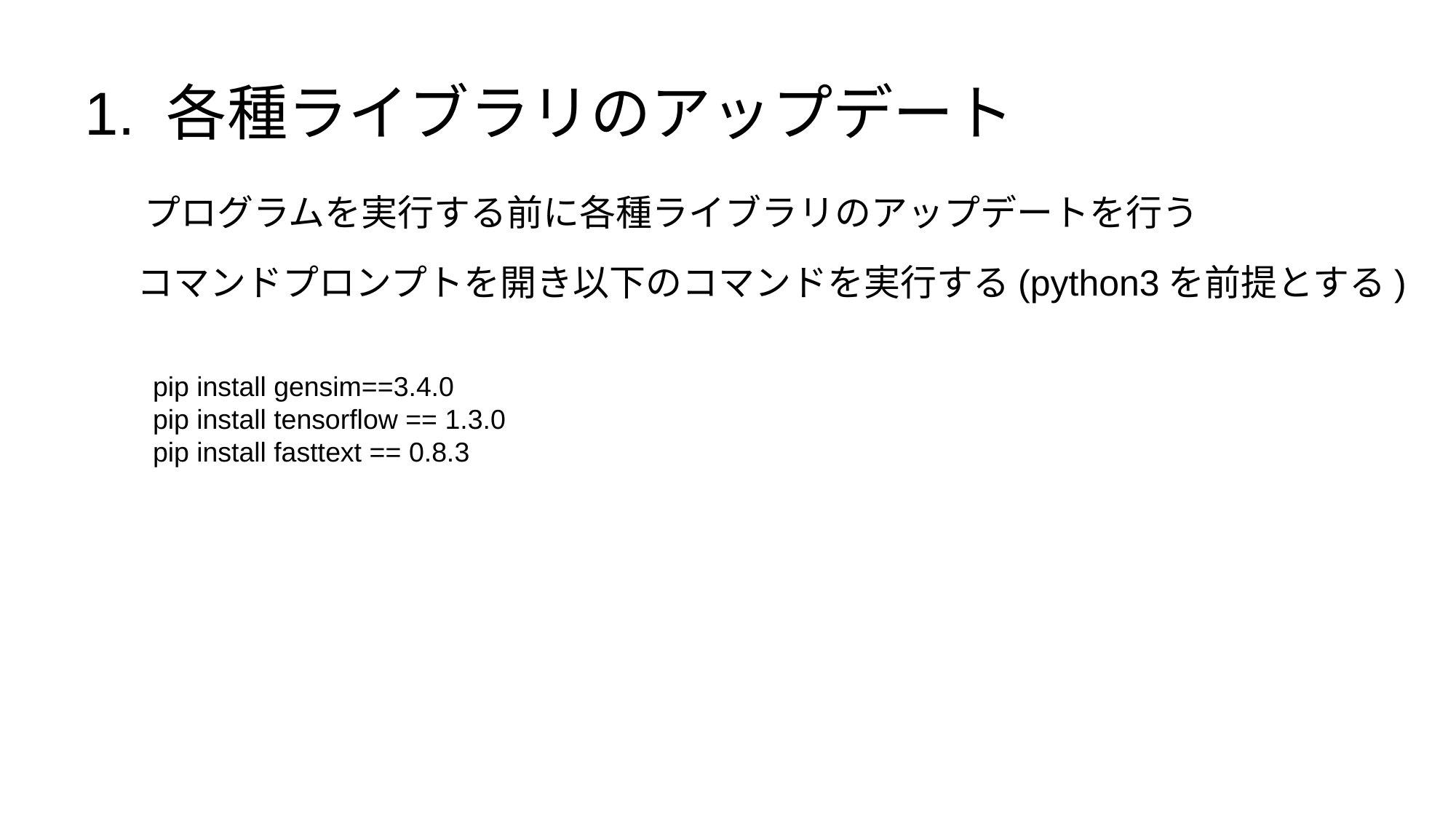

1. 各種ライブラリのアップデート
プログラムを実行する前に各種ライブラリのアップデートを行う
コマンドプロンプトを開き以下のコマンドを実行する(python3を前提とする)
pip install gensim==3.4.0
pip install tensorflow == 1.3.0
pip install fasttext == 0.8.3